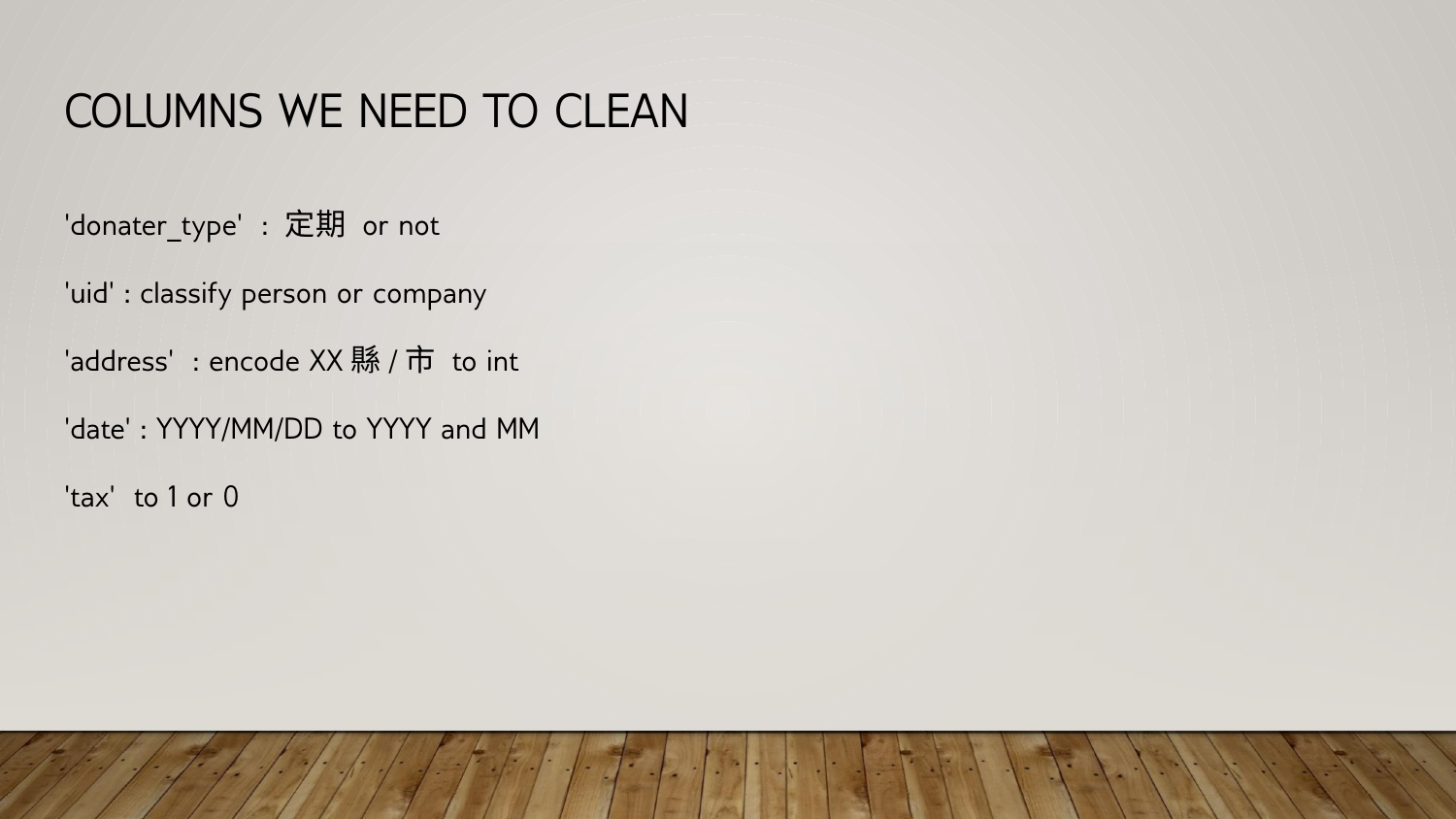

# COLUMNS WE NEED TO CLEAN
'donater_type'  : 定期 or not
'uid' : classify person or company
'address'  : encode XX縣/市 to int
'date' : YYYY/MM/DD to YYYY and MM
'tax'  to 1 or 0